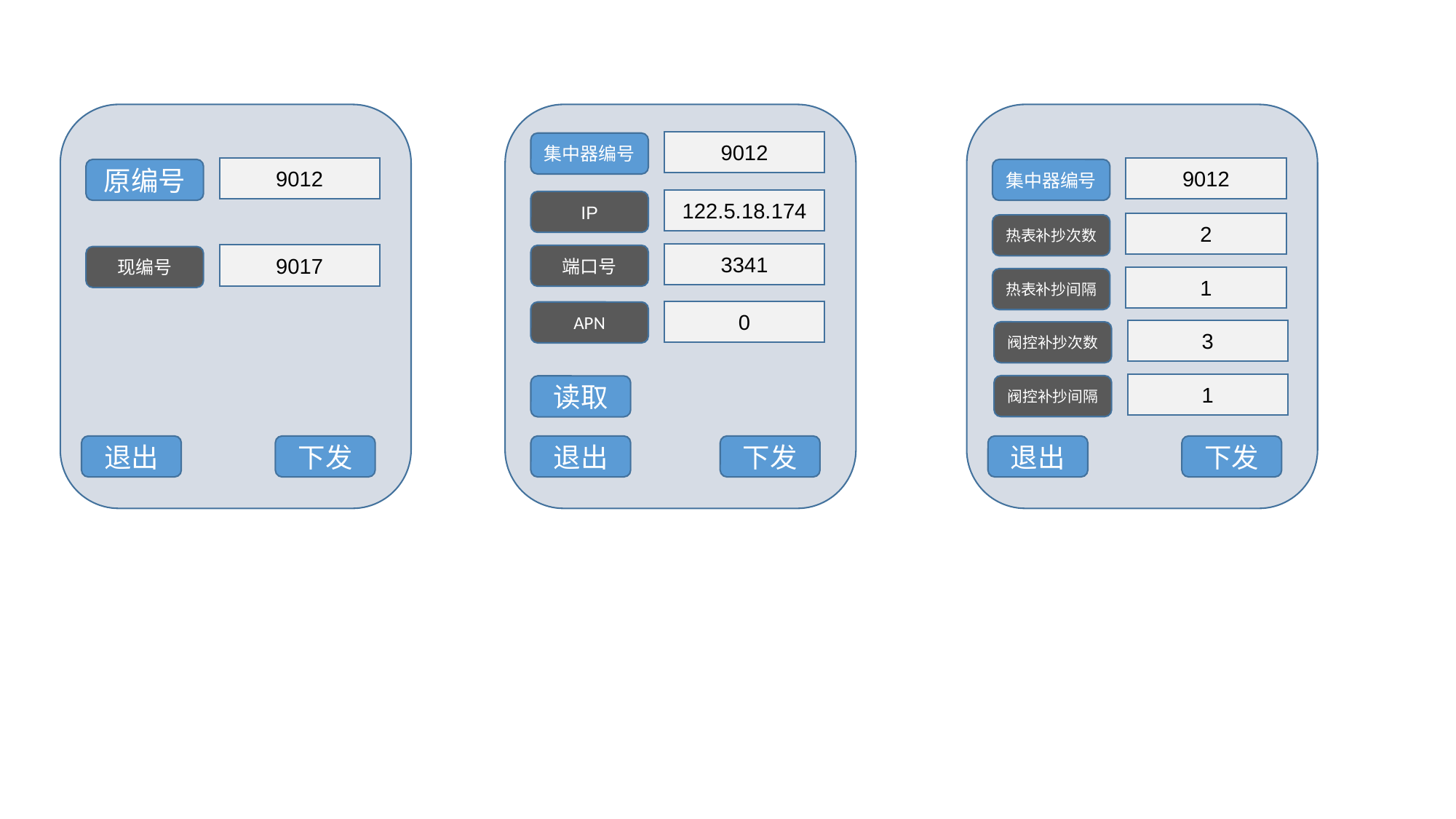

9012
集中器编号
9012
9012
原编号
集中器编号
122.5.18.174
IP
2
热表补抄次数
3341
9017
端口号
现编号
1
热表补抄间隔
0
APN
3
阀控补抄次数
1
阀控补抄间隔
读取
退出
下发
退出
下发
退出
下发